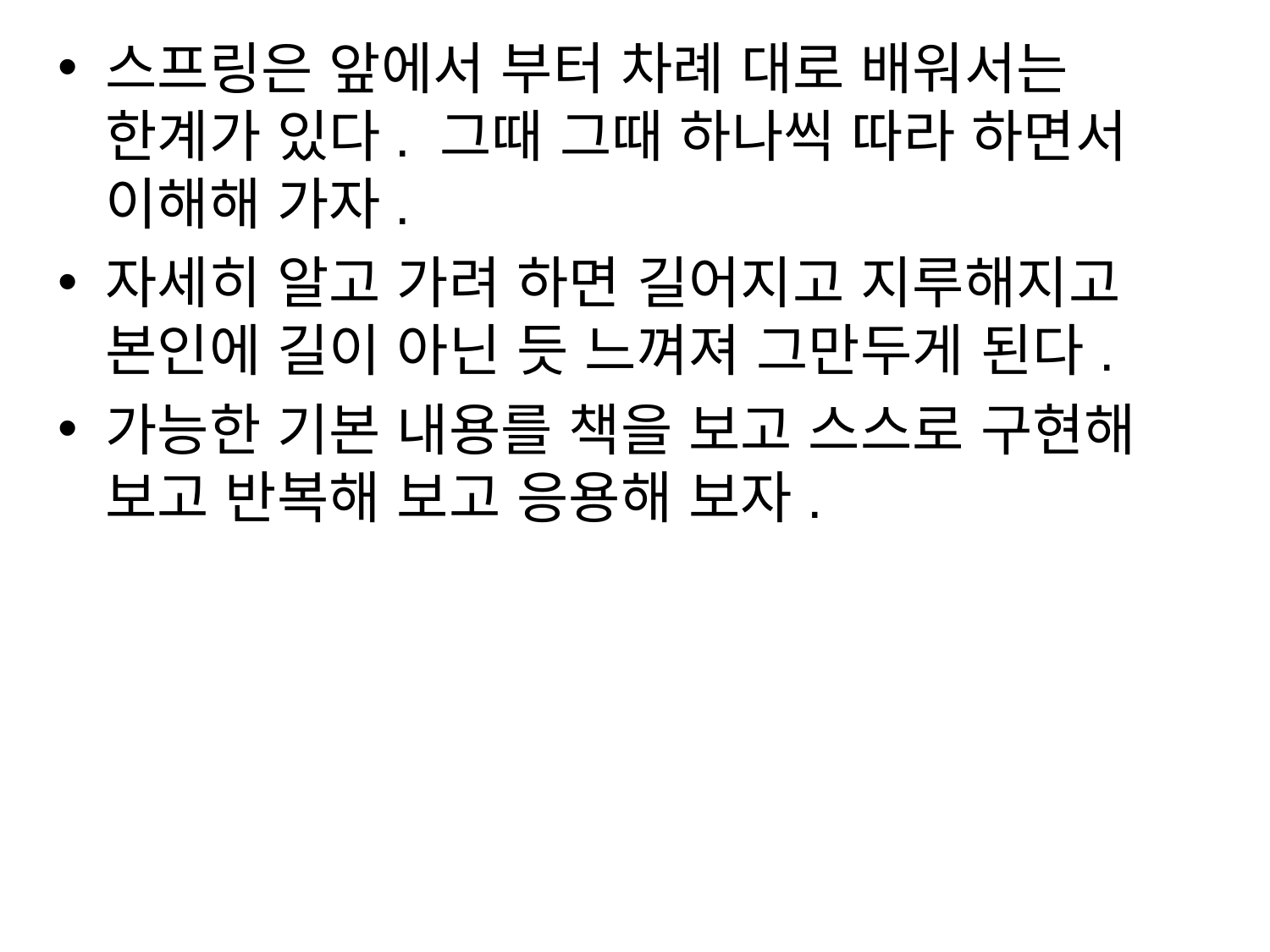

스프링은 앞에서 부터 차례 대로 배워서는 한계가 있다. 그때 그때 하나씩 따라 하면서 이해해 가자.
자세히 알고 가려 하면 길어지고 지루해지고 본인에 길이 아닌 듯 느껴져 그만두게 된다.
가능한 기본 내용를 책을 보고 스스로 구현해 보고 반복해 보고 응용해 보자.